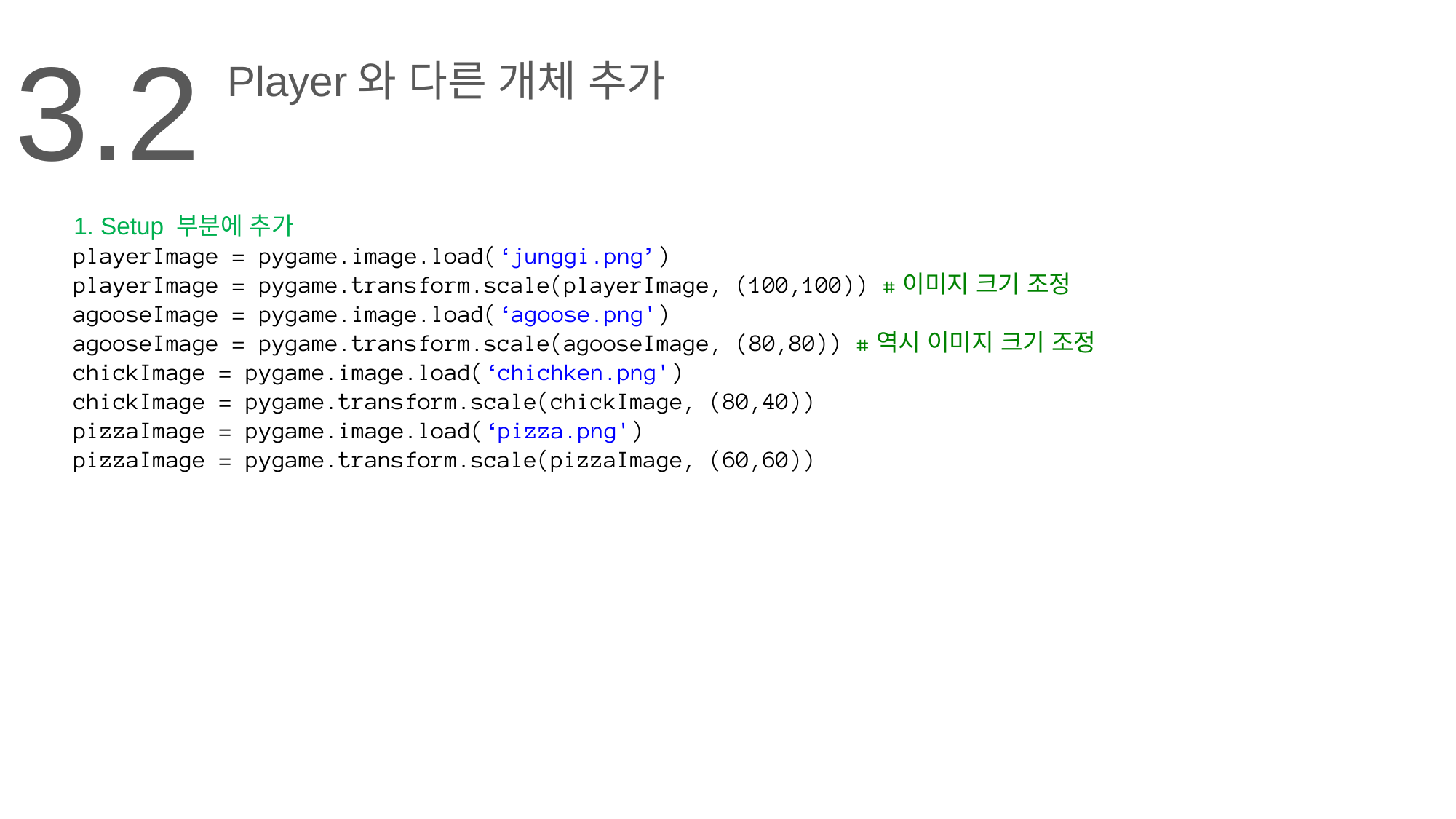

3.2
Player와 다른 개체 추가

1. Setup 부분에 추가
playerImage = pygame.image.load(‘junggi.png’)
playerImage = pygame.transform.scale(playerImage, (100,100)) #이미지 크기 조정
agooseImage = pygame.image.load(‘agoose.png')
agooseImage = pygame.transform.scale(agooseImage, (80,80)) #역시 이미지 크기 조정
chickImage = pygame.image.load(‘chichken.png')
chickImage = pygame.transform.scale(chickImage, (80,40))
pizzaImage = pygame.image.load(‘pizza.png')
pizzaImage = pygame.transform.scale(pizzaImage, (60,60))